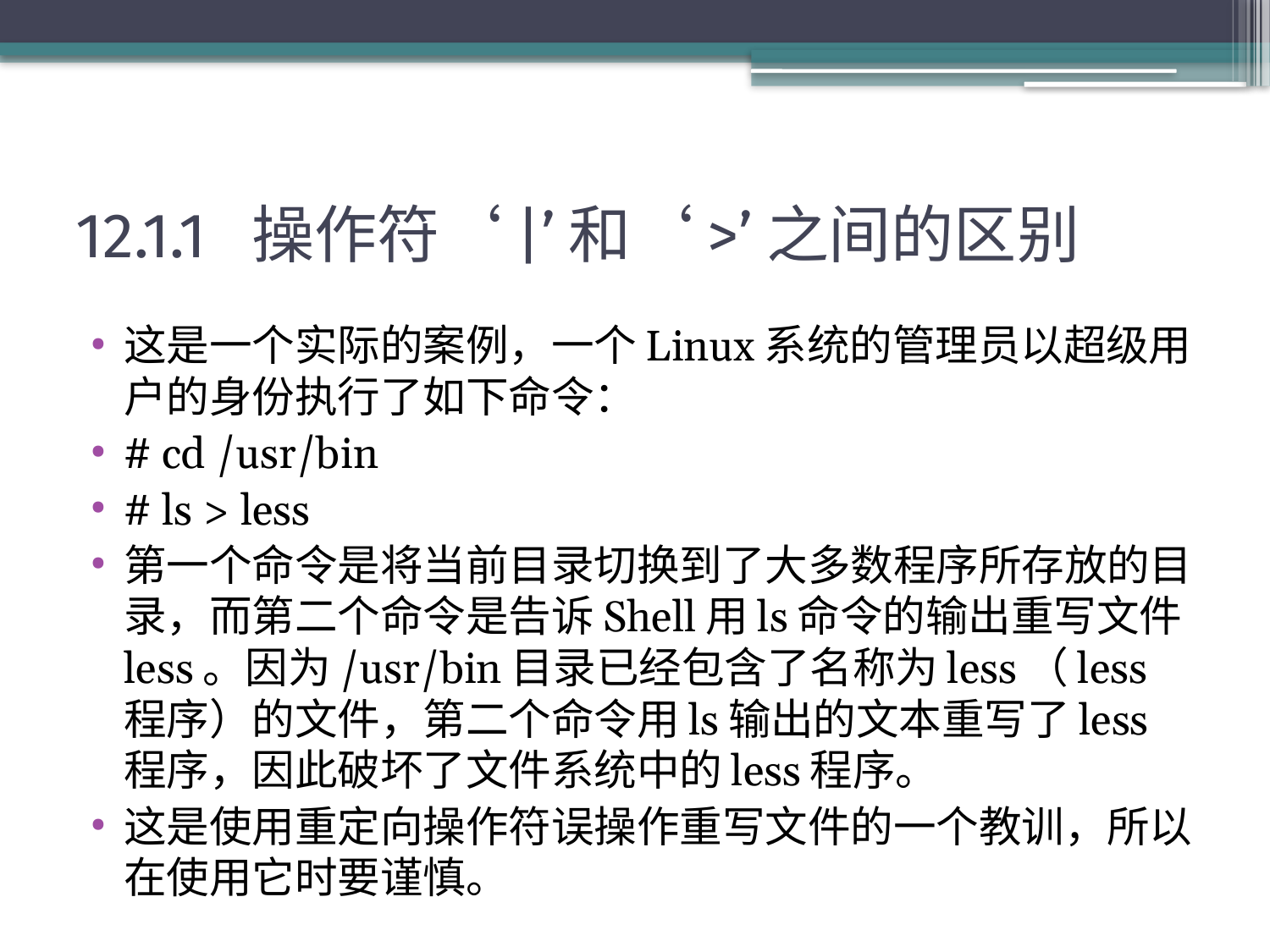

# 12.1.1  操作符‘|’和‘>’之间的区别
这是一个实际的案例，一个Linux系统的管理员以超级用户的身份执行了如下命令：
# cd /usr/bin
# ls > less
第一个命令是将当前目录切换到了大多数程序所存放的目录，而第二个命令是告诉Shell用ls命令的输出重写文件less。因为/usr/bin目录已经包含了名称为less（less程序）的文件，第二个命令用ls输出的文本重写了less程序，因此破坏了文件系统中的less程序。
这是使用重定向操作符误操作重写文件的一个教训，所以在使用它时要谨慎。